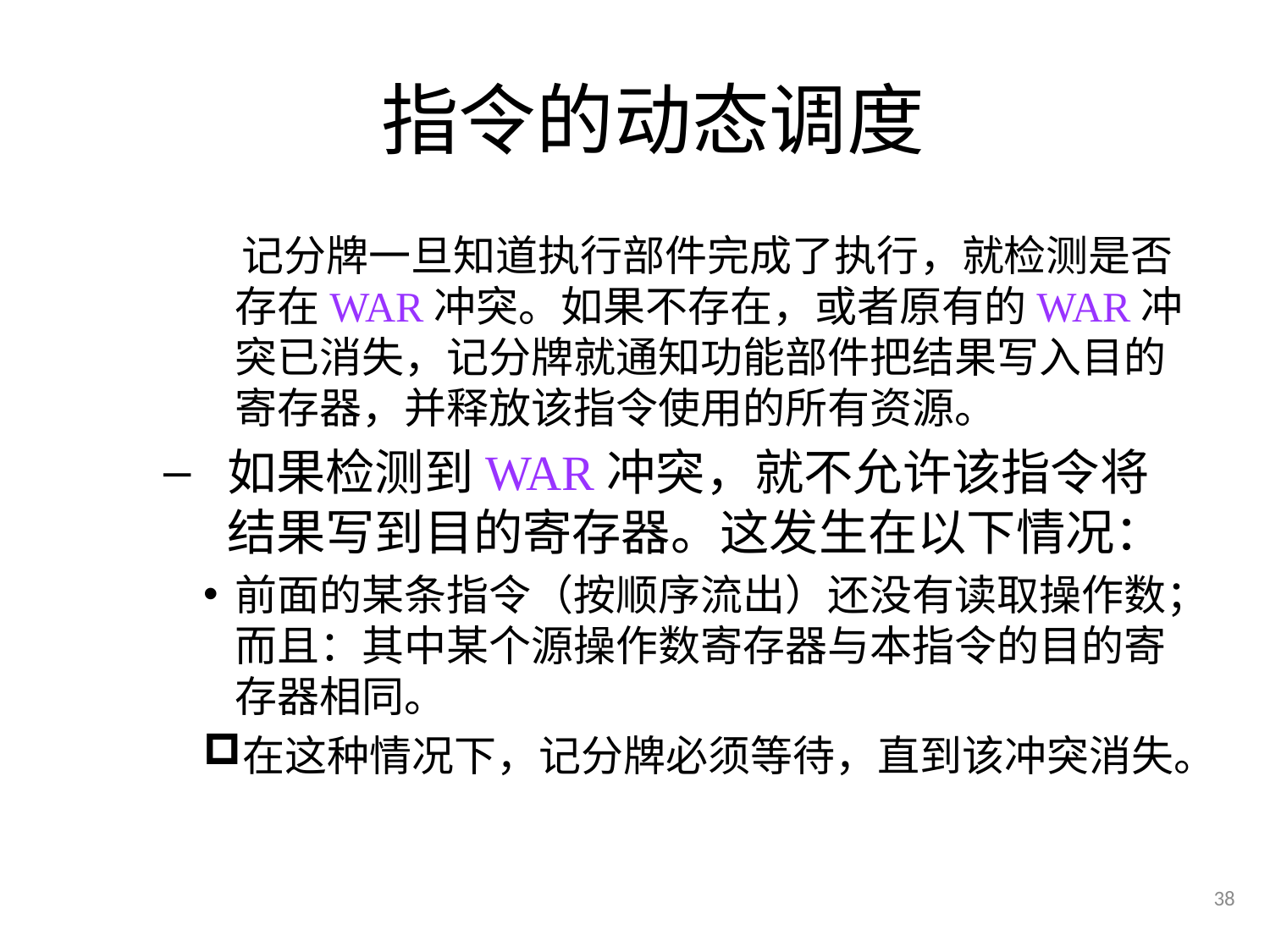

# 指令的动态调度
   记分牌一旦知道执行部件完成了执行，就检测是否存在WAR冲突。如果不存在，或者原有的WAR冲突已消失，记分牌就通知功能部件把结果写入目的寄存器，并释放该指令使用的所有资源。
如果检测到WAR冲突，就不允许该指令将结果写到目的寄存器。这发生在以下情况：
前面的某条指令（按顺序流出）还没有读取操作数；而且：其中某个源操作数寄存器与本指令的目的寄存器相同。
在这种情况下，记分牌必须等待，直到该冲突消失。
38